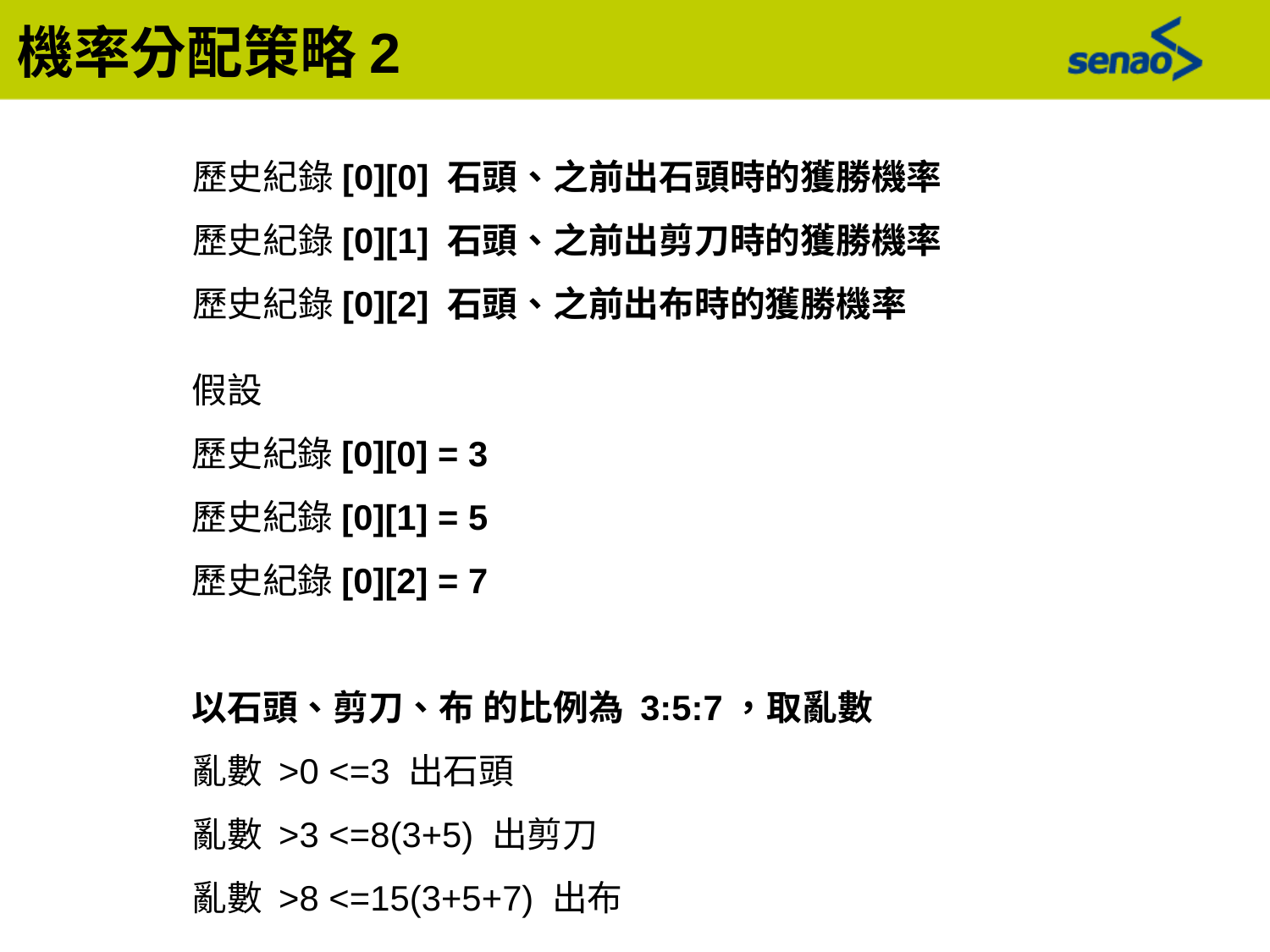

機率分配策略2
歷史紀錄[0][0] 石頭、之前出石頭時的獲勝機率
歷史紀錄[0][1] 石頭、之前出剪刀時的獲勝機率
歷史紀錄[0][2] 石頭、之前出布時的獲勝機率

假設
歷史紀錄[0][0] = 3
歷史紀錄[0][1] = 5
歷史紀錄[0][2] = 7

以石頭、剪刀、布 的比例為 3:5:7，取亂數
亂數 >0 <=3 出石頭
亂數 >3 <=8(3+5) 出剪刀
亂數 >8 <=15(3+5+7) 出布